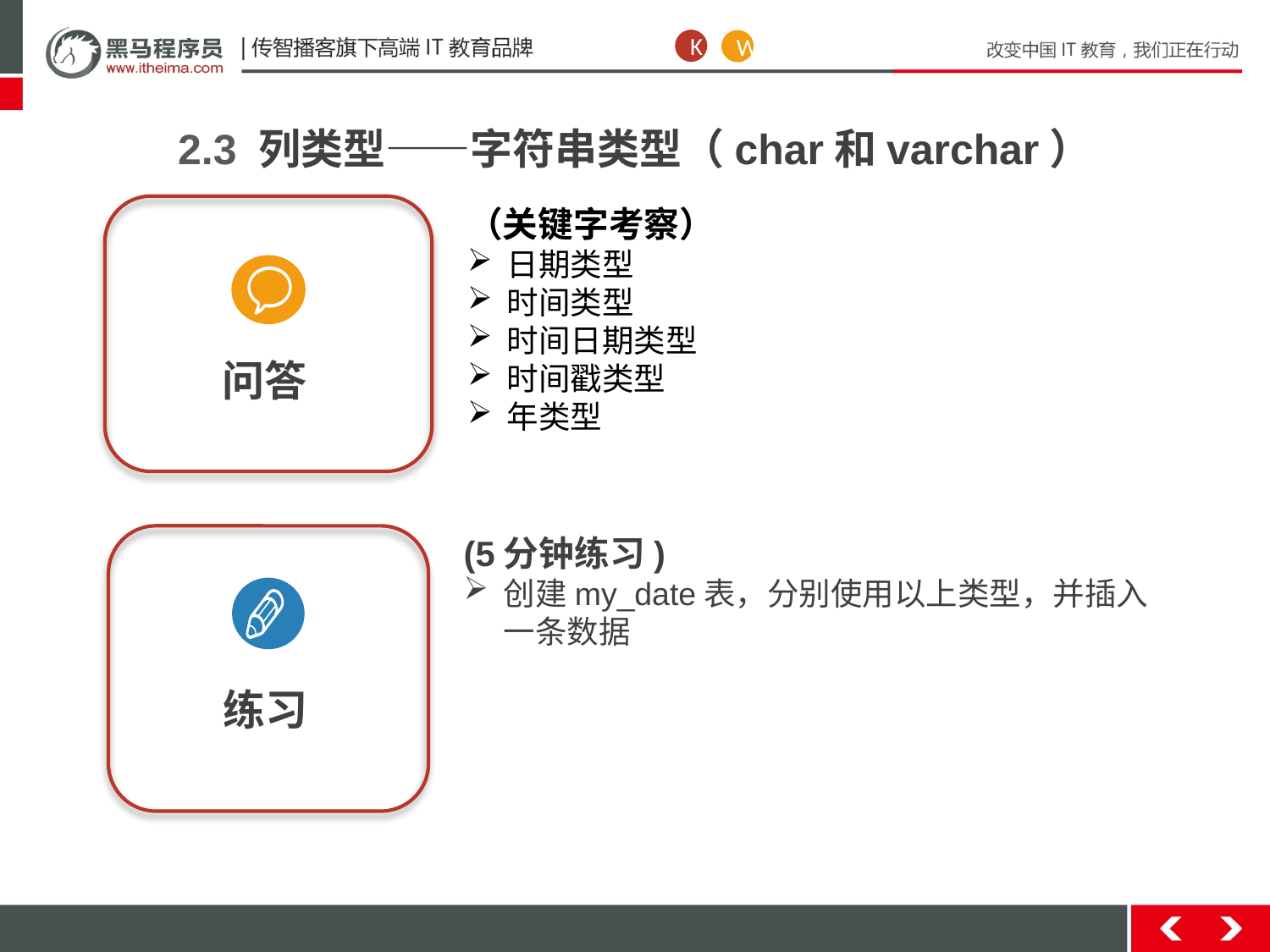

K
W
2.3 列类型——字符串类型（char和varchar）

问答
（关键字考察）
日期类型
时间类型
时间日期类型
时间戳类型
年类型
(5分钟练习)
创建my_date表，分别使用以上类型，并插入一条数据

练习